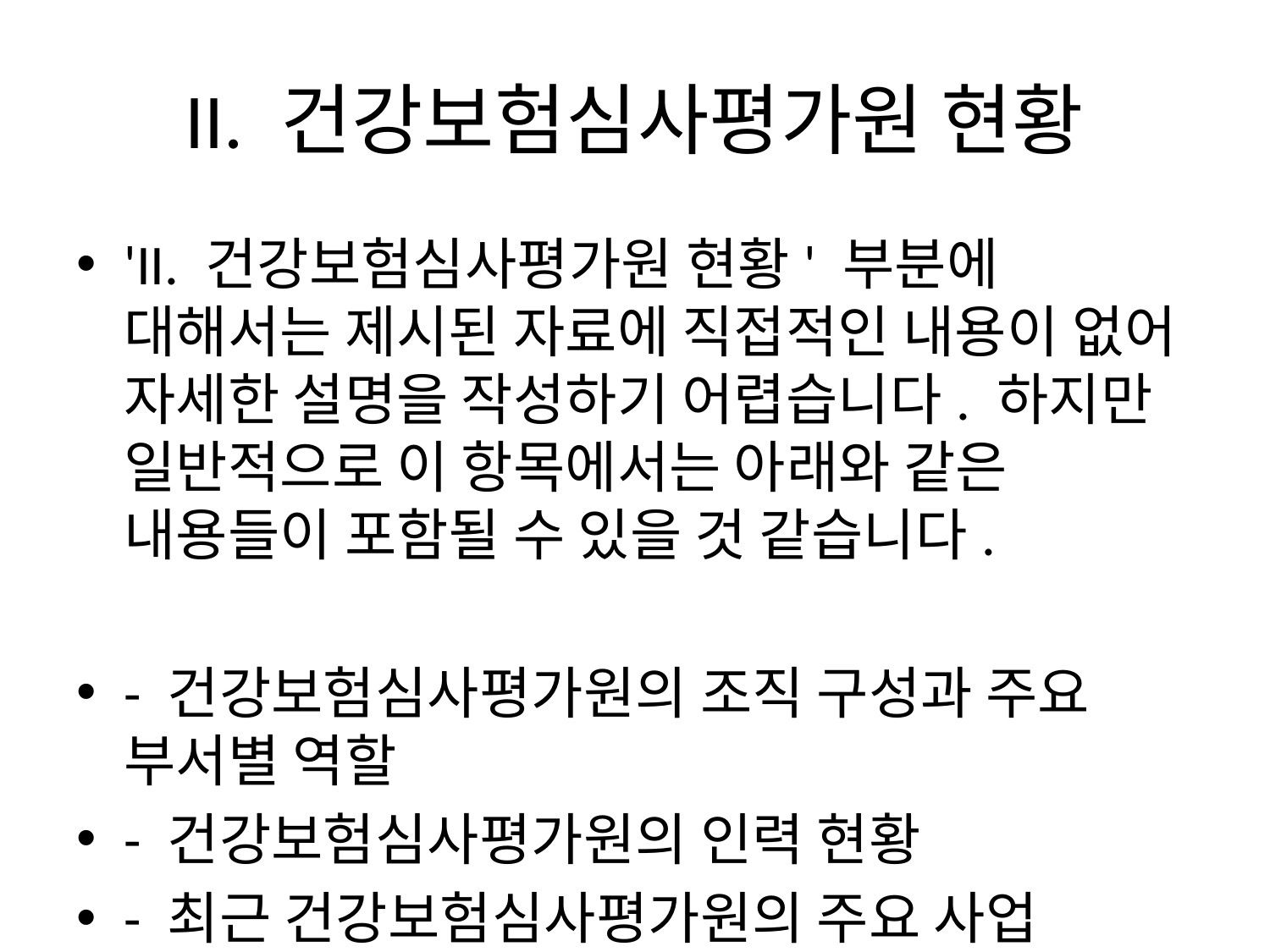

# II. 건강보험심사평가원 현황
'II. 건강보험심사평가원 현황' 부분에 대해서는 제시된 자료에 직접적인 내용이 없어 자세한 설명을 작성하기 어렵습니다. 하지만 일반적으로 이 항목에서는 아래와 같은 내용들이 포함될 수 있을 것 같습니다.

- 건강보험심사평가원의 조직 구성과 주요 부서별 역할
- 건강보험심사평가원의 인력 현황
- 최근 건강보험심사평가원의 주요 사업 내용과 성과
- 건강보험 심사 및 평가 관련 통계 데이터
- 건강보험심사평가원의 중장기 발전 계획 및 비전

이런 내용들을 바탕으로 건강보험심사평가원이 바레인 SEHATI 프로그램을 수행할 수 있는 전문성과 역량을 갖추고 있음을 강조하는 것이 좋을 것 같습니다. 하지만 구체적인 내용은 추가적인 자료 없이 제가 임의로 만들어내기는 어려운 점 양해 부탁드립니다.